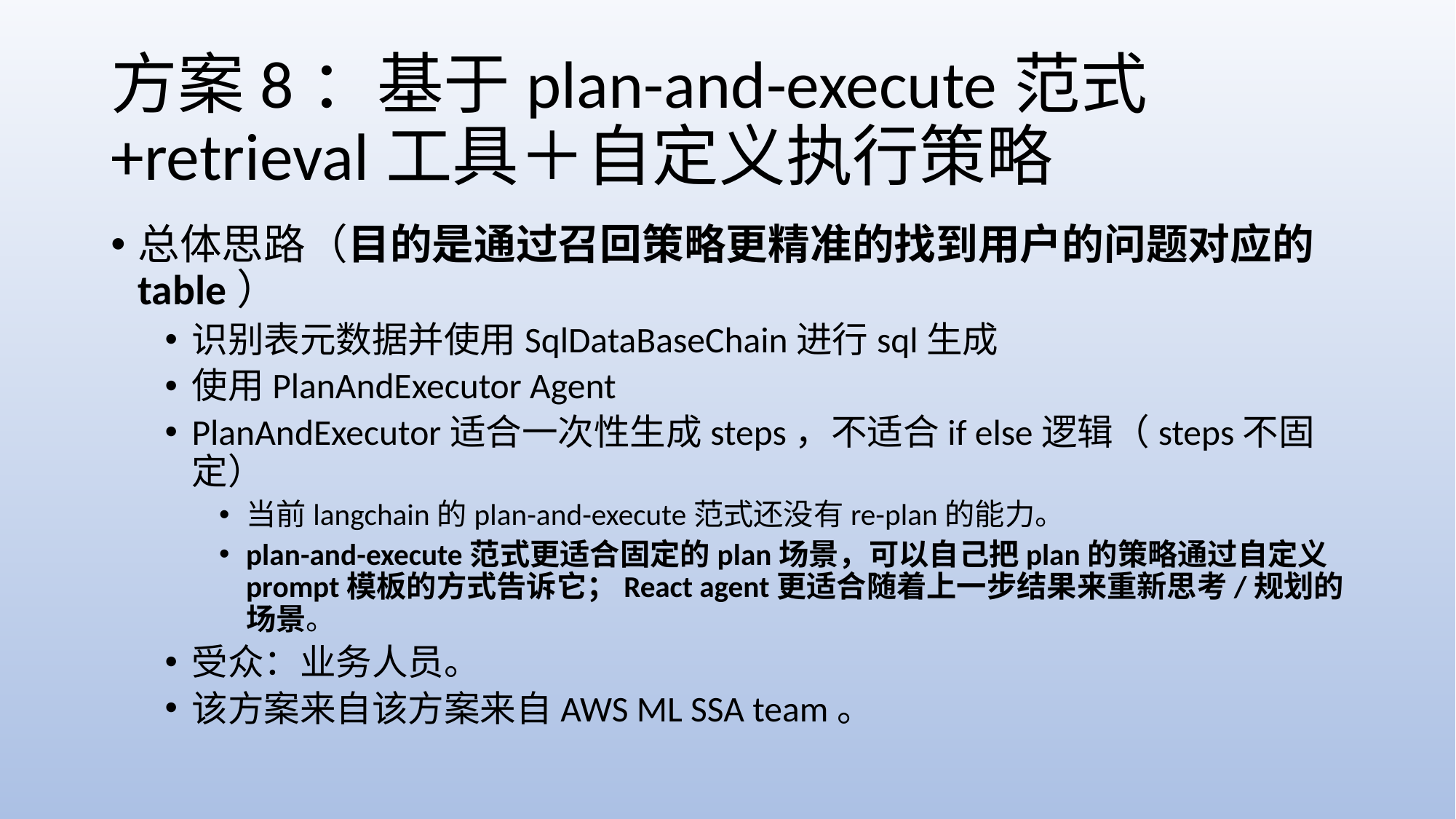

# 方案8：基于plan-and-execute范式 +retrieval工具＋自定义执行策略
总体思路（目的是通过召回策略更精准的找到用户的问题对应的table）
识别表元数据并使用SqlDataBaseChain进行sql生成
使用PlanAndExecutor Agent
PlanAndExecutor适合一次性生成steps，不适合if else逻辑（steps不固定）
当前langchain的plan-and-execute范式还没有re-plan的能力。
plan-and-execute范式更适合固定的plan场景，可以自己把plan的策略通过自定义prompt模板的方式告诉它；React agent更适合随着上一步结果来重新思考/规划的场景。
受众：业务人员。
该方案来自该方案来自AWS ML SSA team。